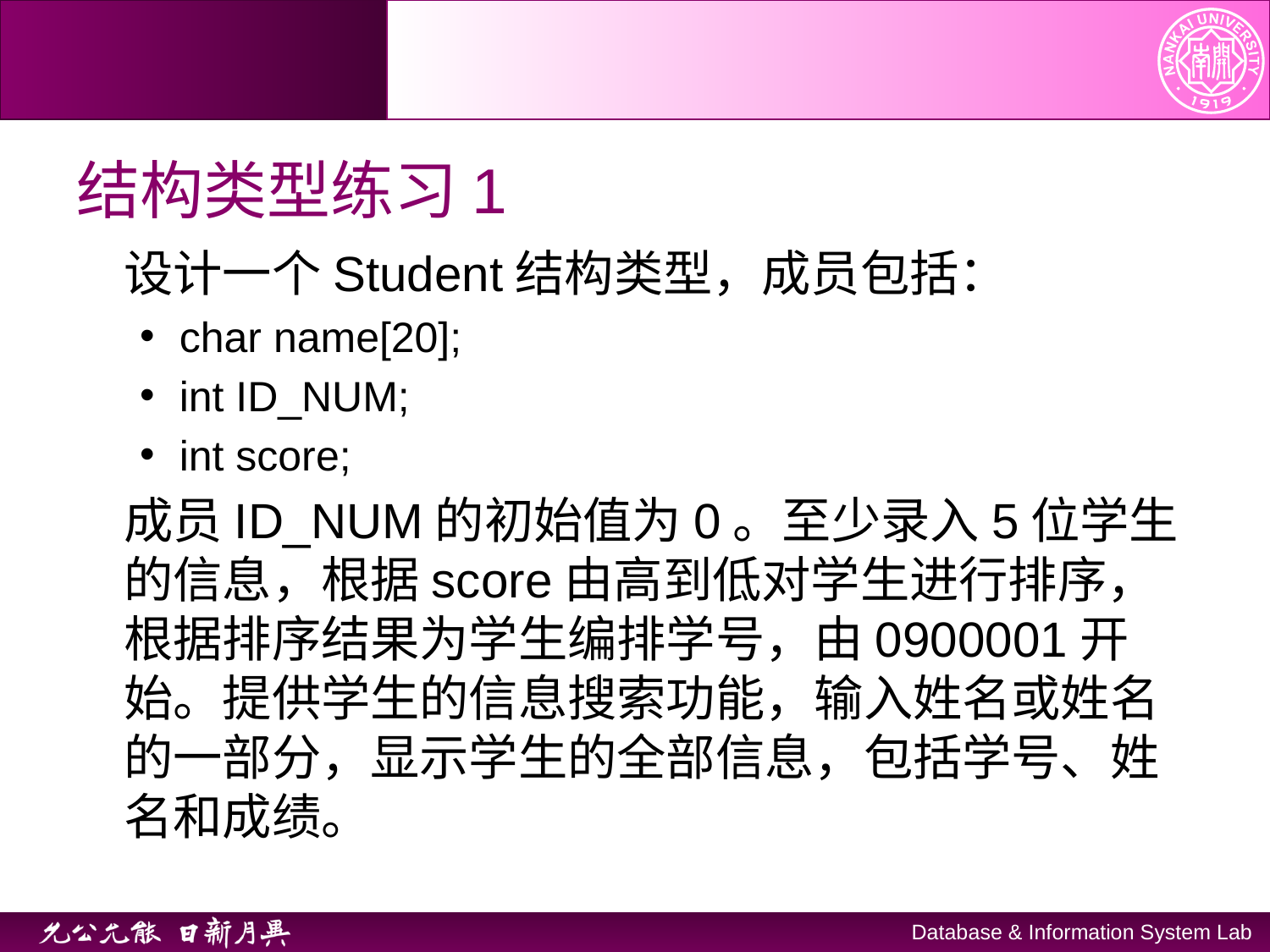

# 结构类型练习1
设计一个Student结构类型，成员包括：
char name[20];
int ID_NUM;
int score;
成员ID_NUM的初始值为0。至少录入5位学生的信息，根据score由高到低对学生进行排序，根据排序结果为学生编排学号，由0900001开始。提供学生的信息搜索功能，输入姓名或姓名的一部分，显示学生的全部信息，包括学号、姓名和成绩。